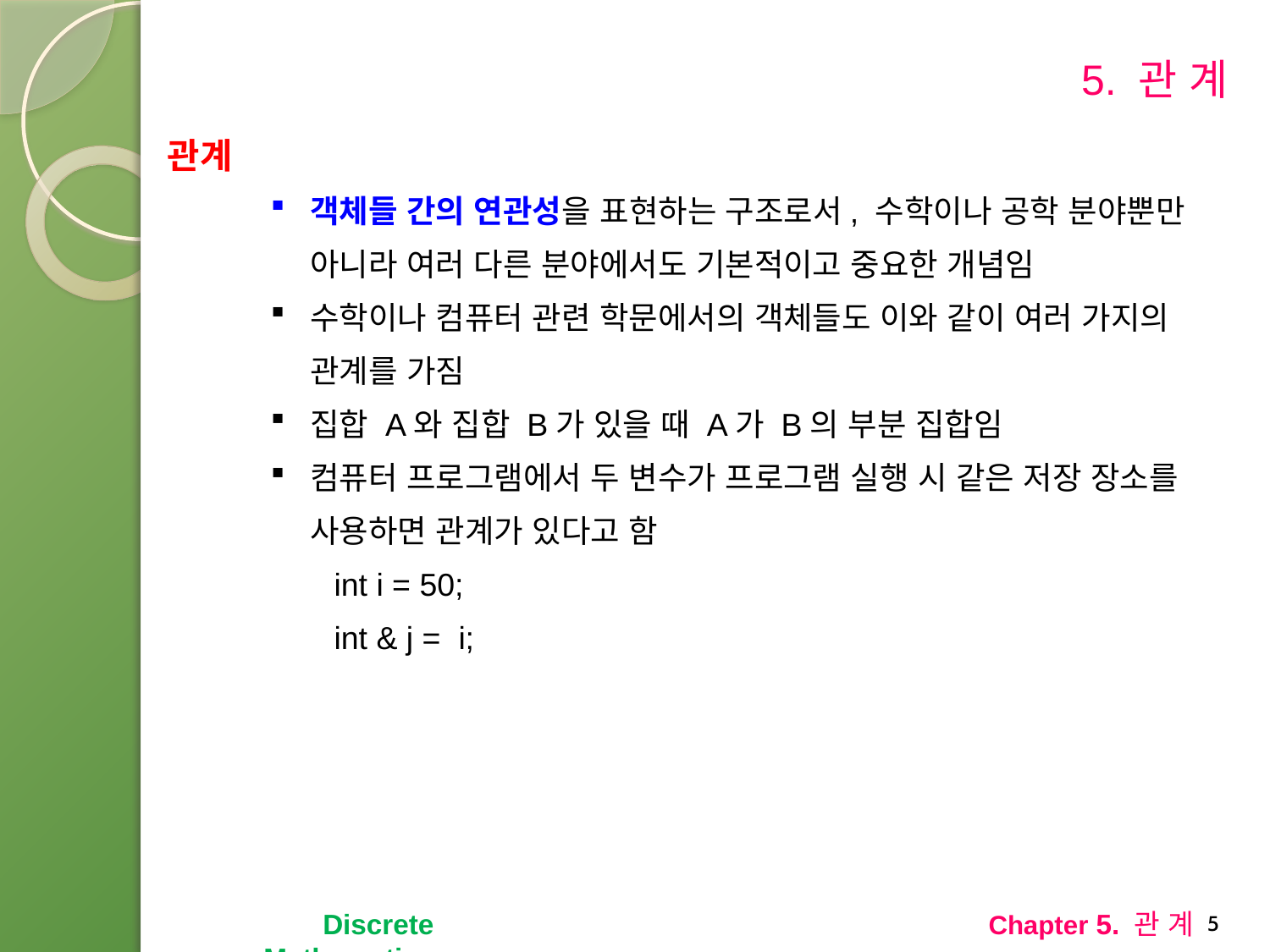

# 5. 관 계
관계
객체들 간의 연관성을 표현하는 구조로서, 수학이나 공학 분야뿐만 아니라 여러 다른 분야에서도 기본적이고 중요한 개념임
수학이나 컴퓨터 관련 학문에서의 객체들도 이와 같이 여러 가지의 관계를 가짐
집합 A와 집합 B가 있을 때 A가 B의 부분 집합임
컴퓨터 프로그램에서 두 변수가 프로그램 실행 시 같은 저장 장소를 사용하면 관계가 있다고 함
int i = 50;
int & j =  i;
Discrete Mathematics
Chapter 5. 관 계
5